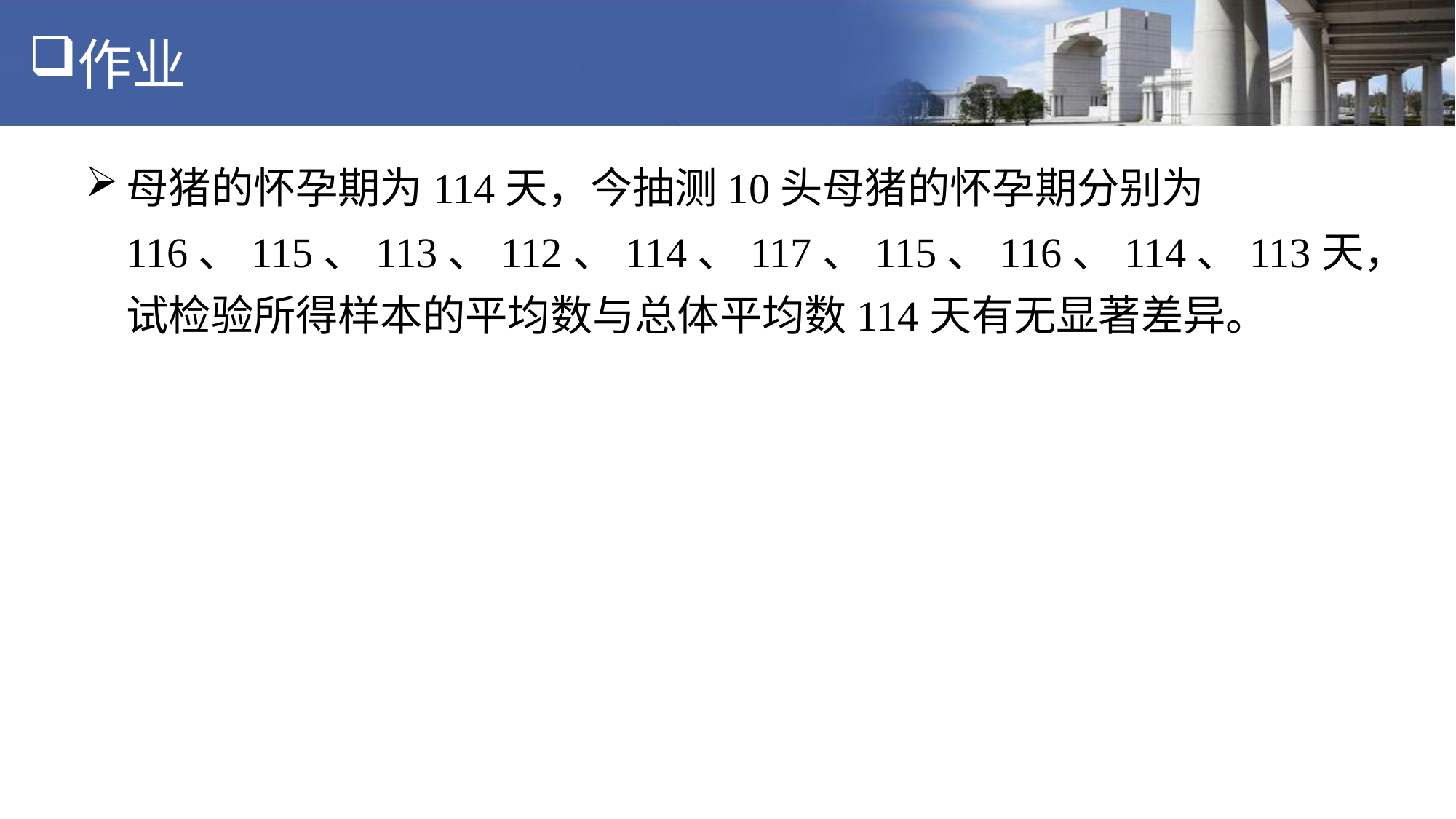

# 作业
母猪的怀孕期为114天，今抽测10头母猪的怀孕期分别为116、115、113、112、114、117、115、116、114、113天，试检验所得样本的平均数与总体平均数114天有无显著差异。